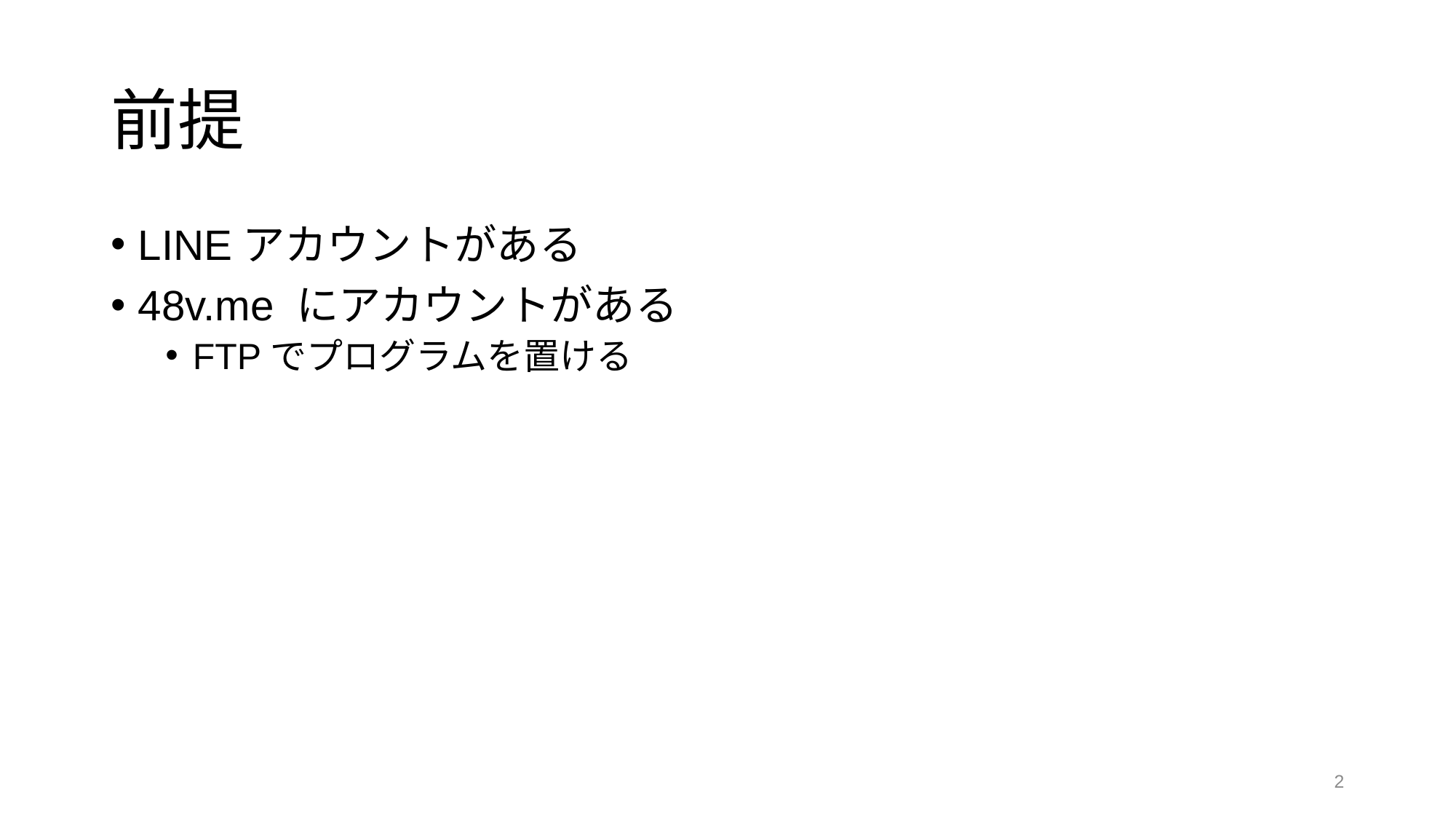

# 前提
LINEアカウントがある
48v.me にアカウントがある
FTPでプログラムを置ける
2